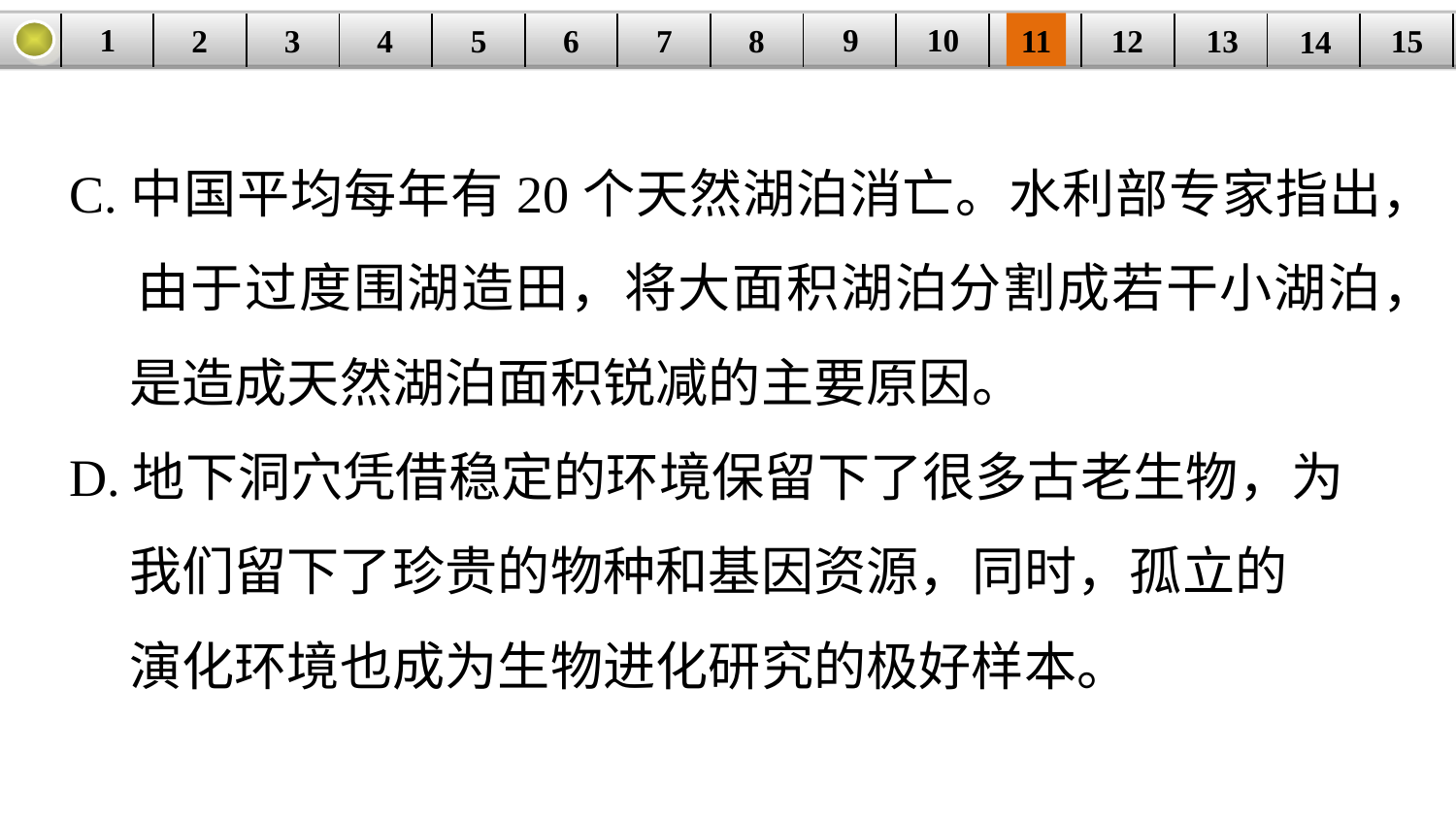

9
10
1
3
4
5
6
8
11
2
12
15
|  |  |  |  |  |  |  |  |  |  |  |  |  |  |  |
| --- | --- | --- | --- | --- | --- | --- | --- | --- | --- | --- | --- | --- | --- | --- |
7
13
14

C.中国平均每年有20个天然湖泊消亡。水利部专家指出，
    由于过度围湖造田，将大面积湖泊分割成若干小湖泊，
    是造成天然湖泊面积锐减的主要原因。
D.地下洞穴凭借稳定的环境保留下了很多古老生物，为
    我们留下了珍贵的物种和基因资源，同时，孤立的
    演化环境也成为生物进化研究的极好样本。